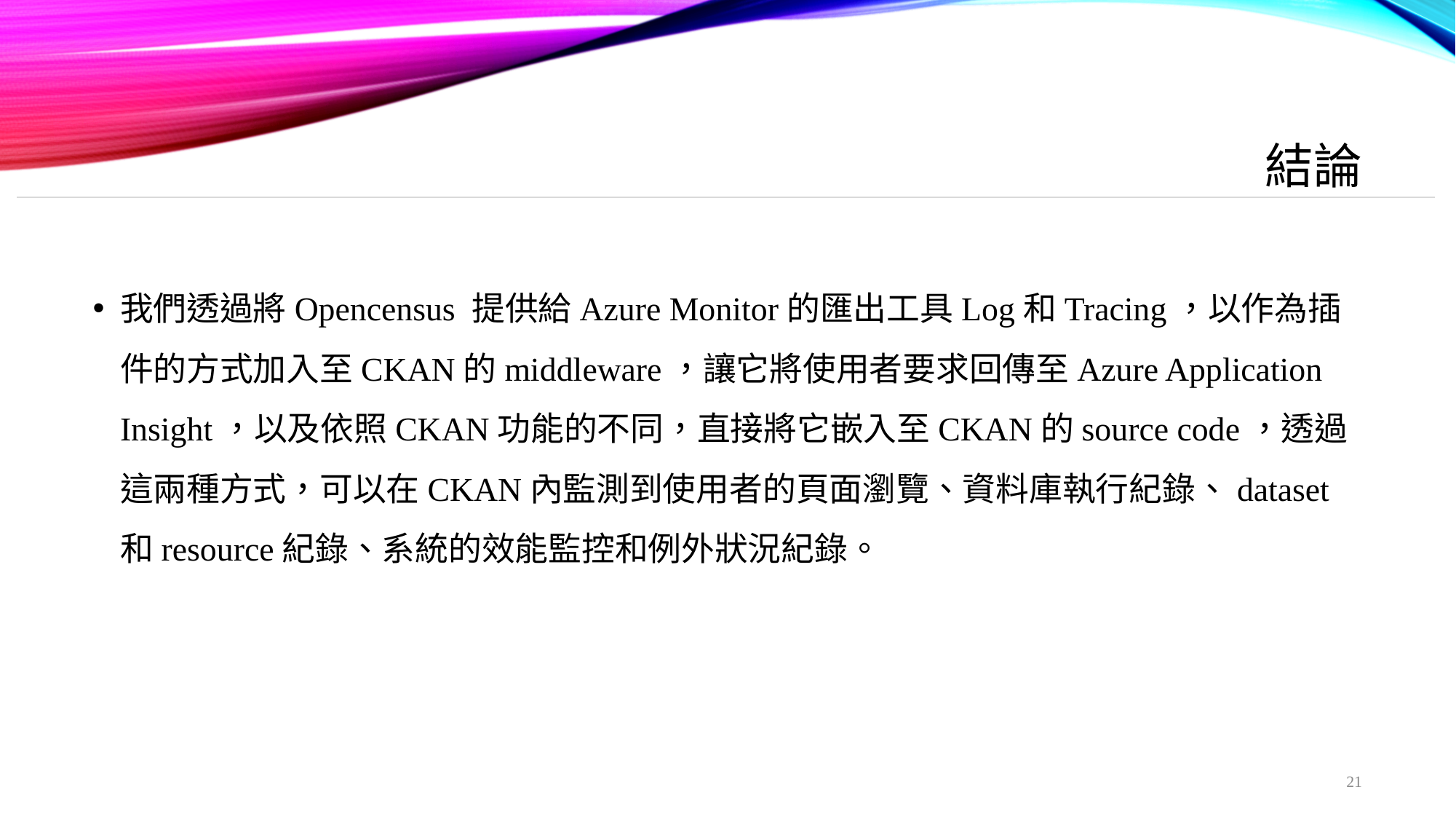

# 結論
我們透過將Opencensus 提供給Azure Monitor的匯出工具Log和Tracing，以作為插件的方式加入至CKAN的middleware，讓它將使用者要求回傳至Azure Application Insight，以及依照CKAN功能的不同，直接將它嵌入至CKAN的source code，透過這兩種方式，可以在CKAN內監測到使用者的頁面瀏覽、資料庫執行紀錄、dataset和resource紀錄、系統的效能監控和例外狀況紀錄。
21